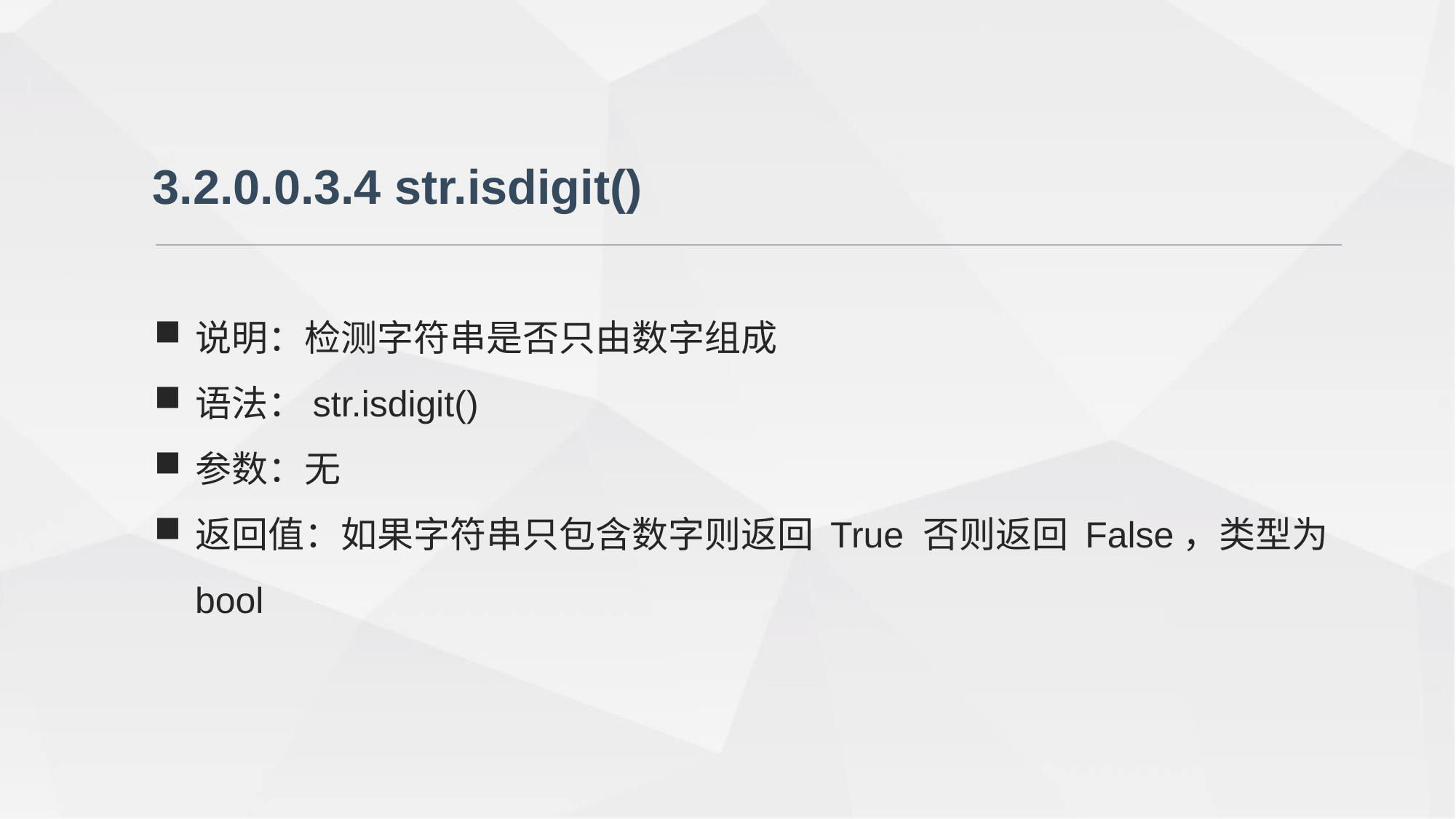

3.2.0.0.3.4 str.isdigit()
说明：检测字符串是否只由数字组成
语法：str.isdigit()
参数：无
返回值：如果字符串只包含数字则返回 True 否则返回 False，类型为bool